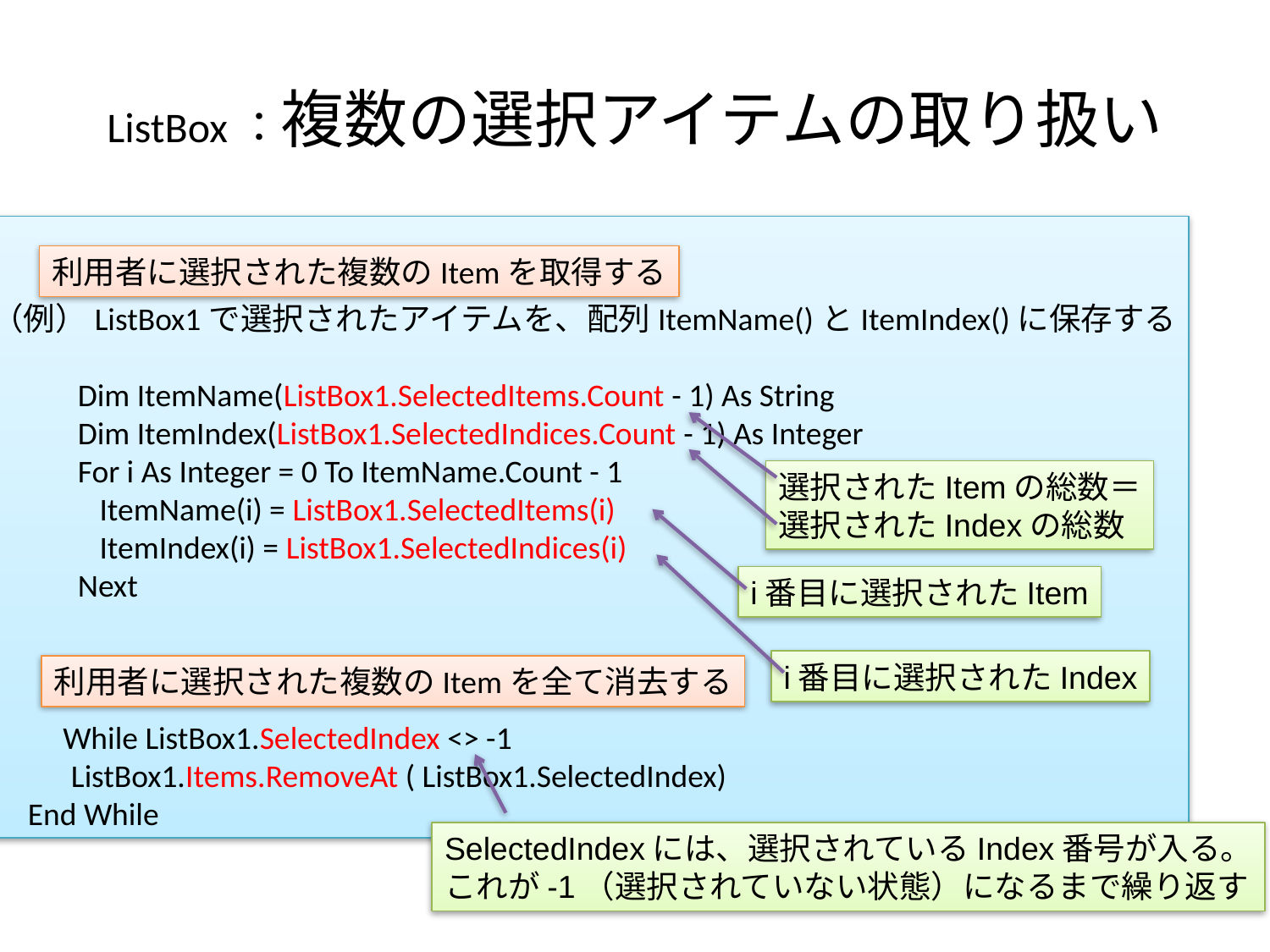

# ListBox：複数の選択アイテムの取り扱い

（例）ListBox1で選択されたアイテムを、配列ItemName()とItemIndex()に保存する

 　　Dim ItemName(ListBox1.SelectedItems.Count - 1) As String
 　　Dim ItemIndex(ListBox1.SelectedIndices.Count - 1) As Integer
 　　For i As Integer = 0 To ItemName.Count - 1
    　　ItemName(i) = ListBox1.SelectedItems(i)
    　　ItemIndex(i) = ListBox1.SelectedIndices(i)
 　　Next

　　While ListBox1.SelectedIndex <> -1
           ListBox1.Items.RemoveAt ( ListBox1.SelectedIndex)
     End While
利用者に選択された複数のItemを取得する
選択されたItemの総数＝
選択されたIndexの総数
i番目に選択されたItem
i番目に選択されたIndex
利用者に選択された複数のItemを全て消去する
SelectedIndexには、選択されているIndex番号が入る。
これが-1（選択されていない状態）になるまで繰り返す